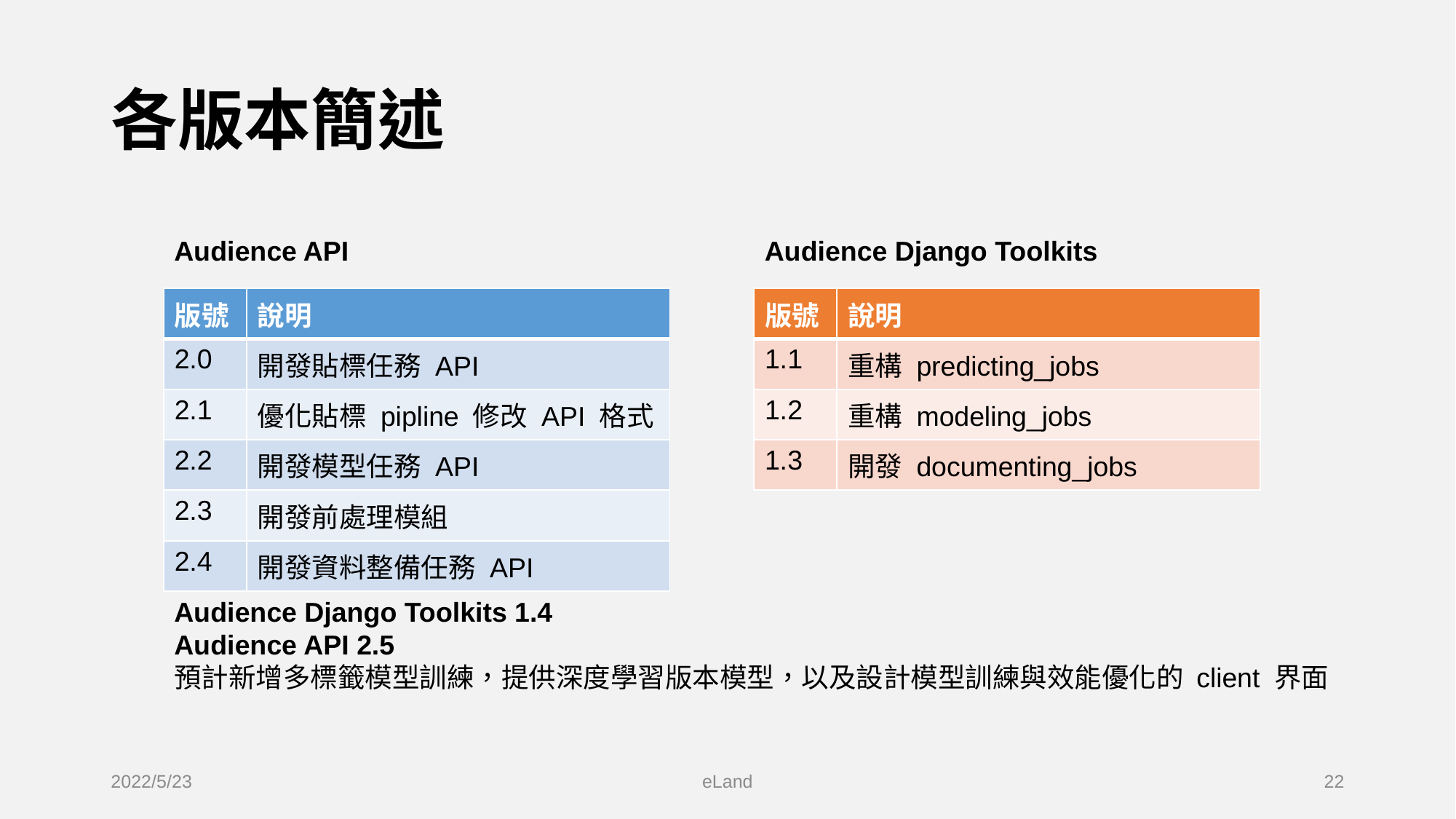

# 各版本簡述
Audience API
Audience Django Toolkits
| 版號 | 說明 |
| --- | --- |
| 2.0 | 開發貼標任務 API |
| 2.1 | 優化貼標 pipline 修改 API 格式 |
| 2.2 | 開發模型任務 API |
| 2.3 | 開發前處理模組 |
| 2.4 | 開發資料整備任務 API |
| 版號 | 說明 |
| --- | --- |
| 1.1 | 重構 predicting\_jobs |
| 1.2 | 重構 modeling\_jobs |
| 1.3 | 開發 documenting\_jobs |

Audience Django Toolkits 1.4
Audience API 2.5
預計新增多標籤模型訓練，提供深度學習版本模型，以及設計模型訓練與效能優化的 client 界面
2022/5/23
eLand
22